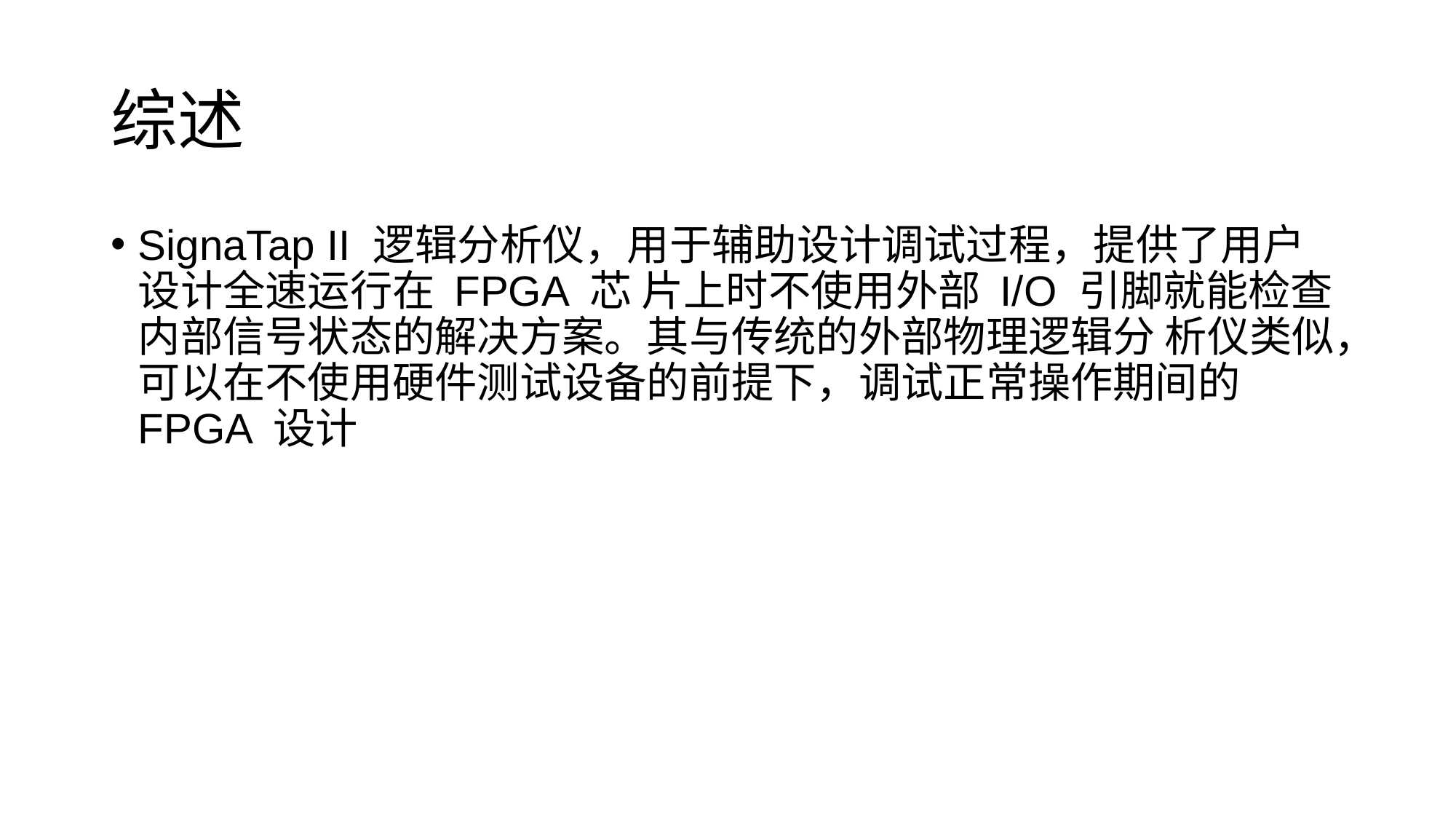

# 综述
SignaTap II 逻辑分析仪，用于辅助设计调试过程，提供了用户设计全速运行在 FPGA 芯 片上时不使用外部 I/O 引脚就能检查内部信号状态的解决方案。其与传统的外部物理逻辑分 析仪类似，可以在不使用硬件测试设备的前提下，调试正常操作期间的 FPGA 设计